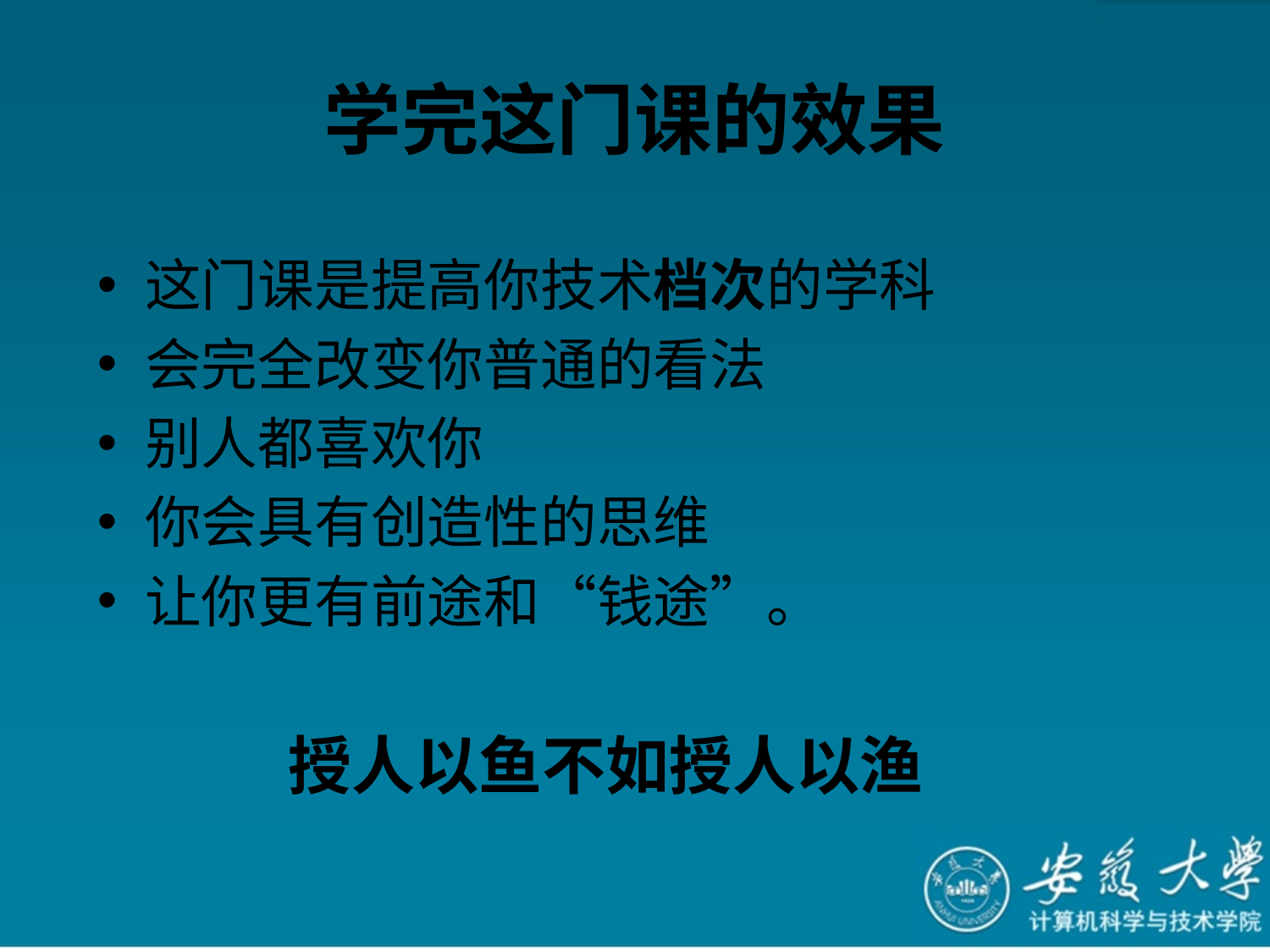

# 学完这门课的效果
这门课是提高你技术档次的学科
会完全改变你普通的看法
别人都喜欢你
你会具有创造性的思维
让你更有前途和“钱途”。

              授人以鱼不如授人以渔